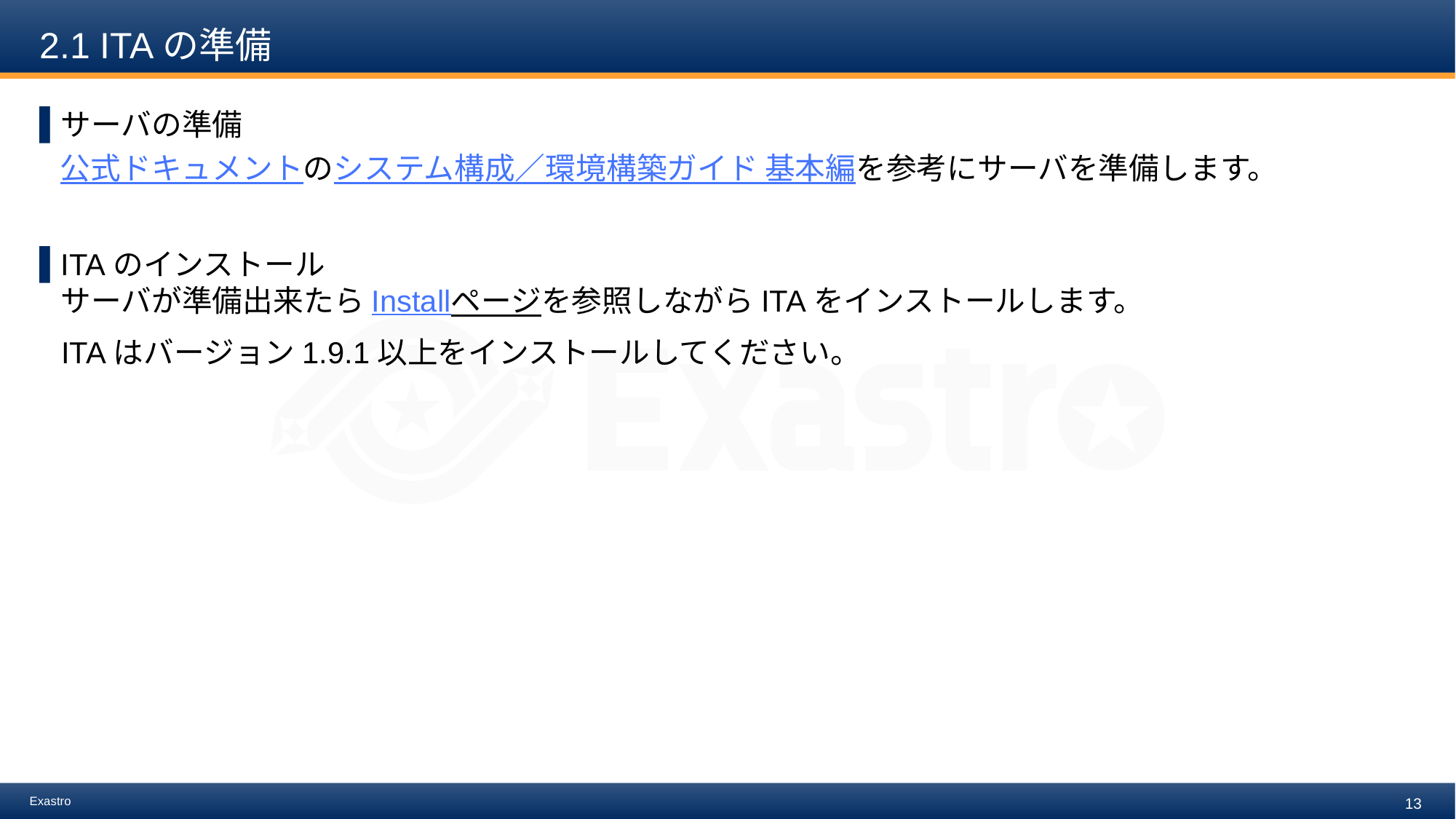

# 2.1 ITAの準備
サーバの準備
公式ドキュメントのシステム構成／環境構築ガイド 基本編を参考にサーバを準備します。

ITAのインストール
サーバが準備出来たらInstallページを参照しながらITAをインストールします。
ITAはバージョン1.9.1以上をインストールしてください。